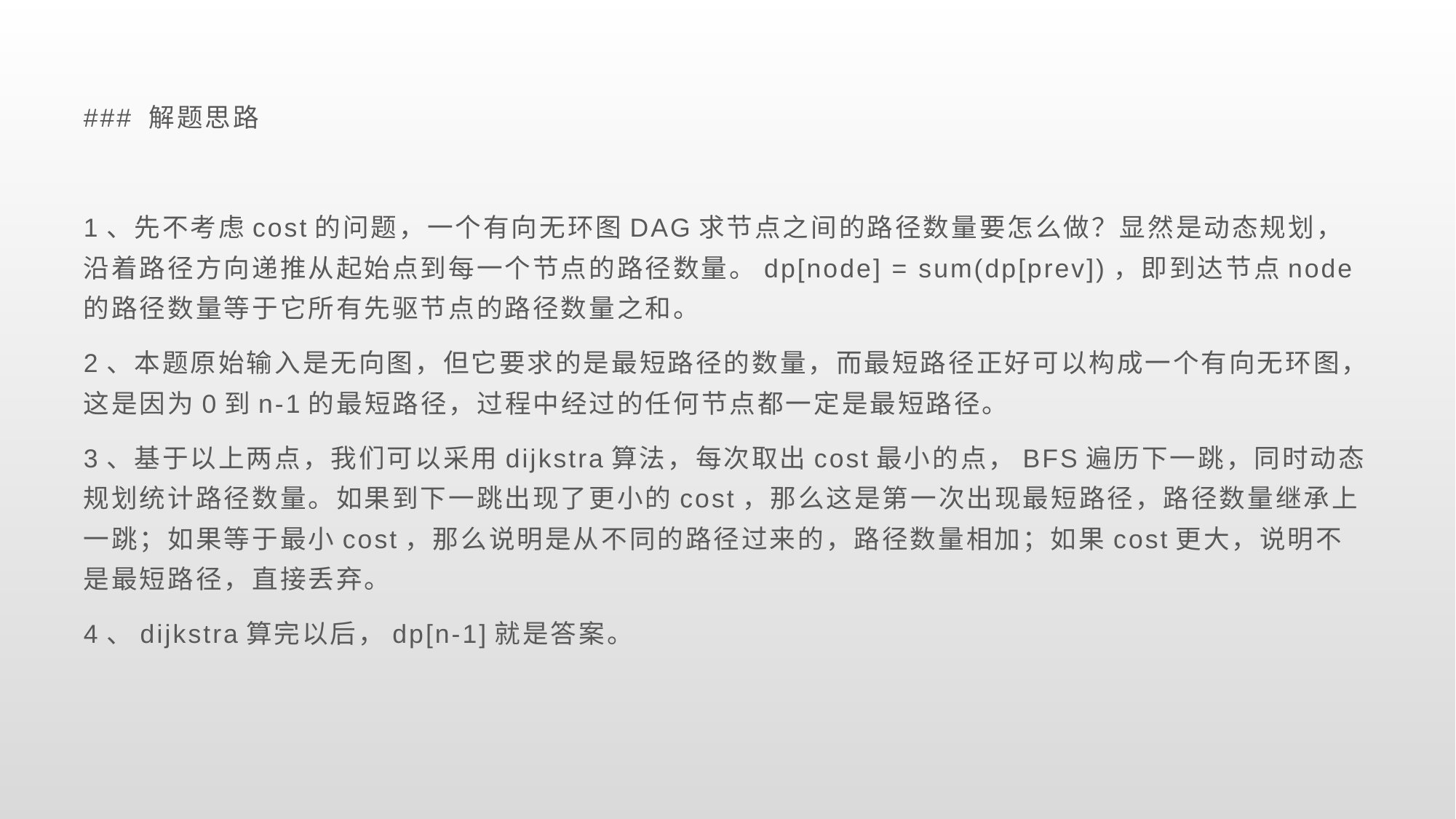

### 解题思路

1、先不考虑cost的问题，一个有向无环图DAG求节点之间的路径数量要怎么做？显然是动态规划，沿着路径方向递推从起始点到每一个节点的路径数量。dp[node] = sum(dp[prev])，即到达节点node的路径数量等于它所有先驱节点的路径数量之和。
2、本题原始输入是无向图，但它要求的是最短路径的数量，而最短路径正好可以构成一个有向无环图，这是因为0到n-1的最短路径，过程中经过的任何节点都一定是最短路径。
3、基于以上两点，我们可以采用dijkstra算法，每次取出cost最小的点，BFS遍历下一跳，同时动态规划统计路径数量。如果到下一跳出现了更小的cost，那么这是第一次出现最短路径，路径数量继承上一跳；如果等于最小cost，那么说明是从不同的路径过来的，路径数量相加；如果cost更大，说明不是最短路径，直接丢弃。
4、dijkstra算完以后，dp[n-1]就是答案。